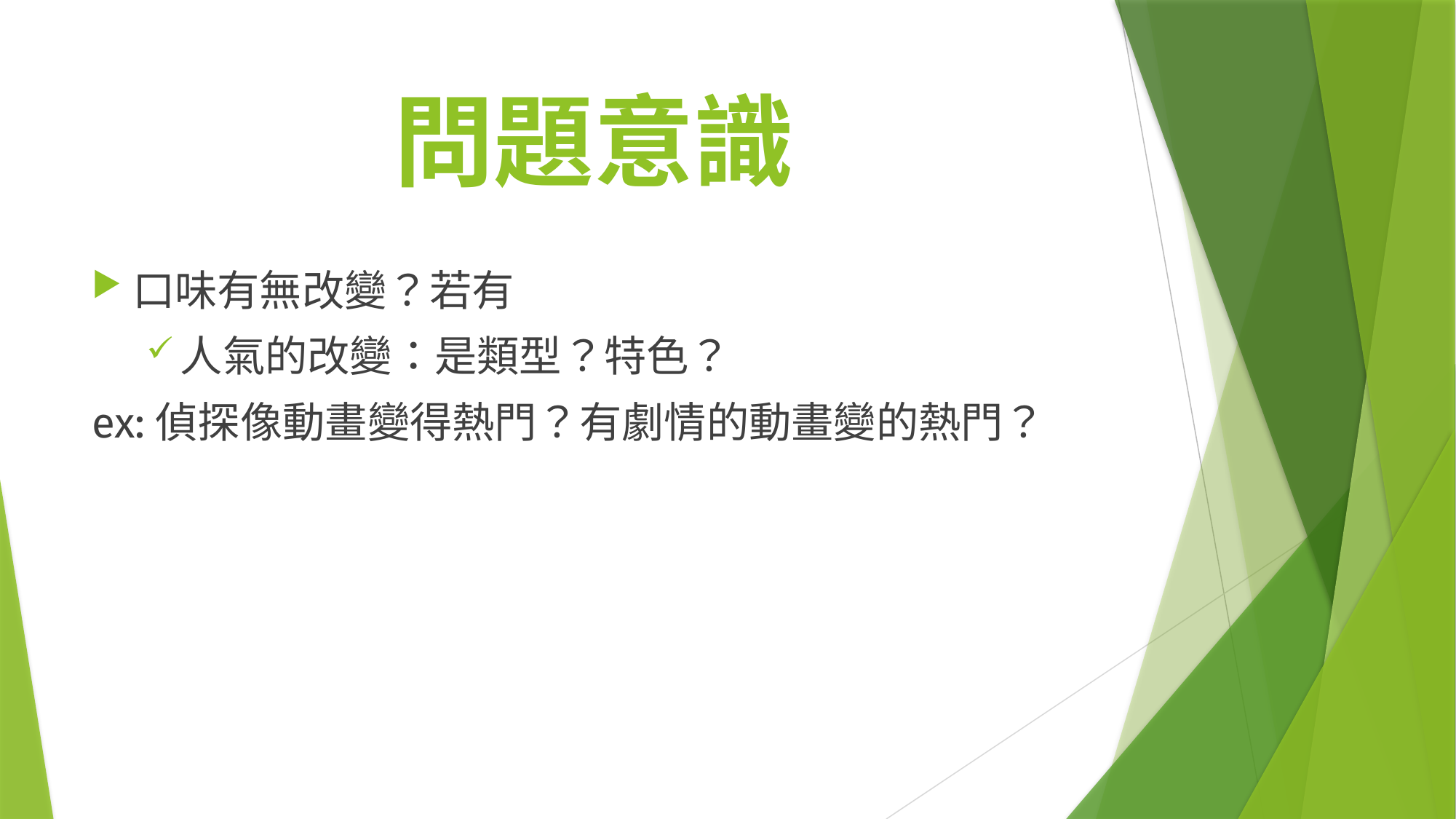

# 問題意識
口味有無改變？若有
人氣的改變：是類型？特色？
ex:偵探像動畫變得熱門？有劇情的動畫變的熱門？